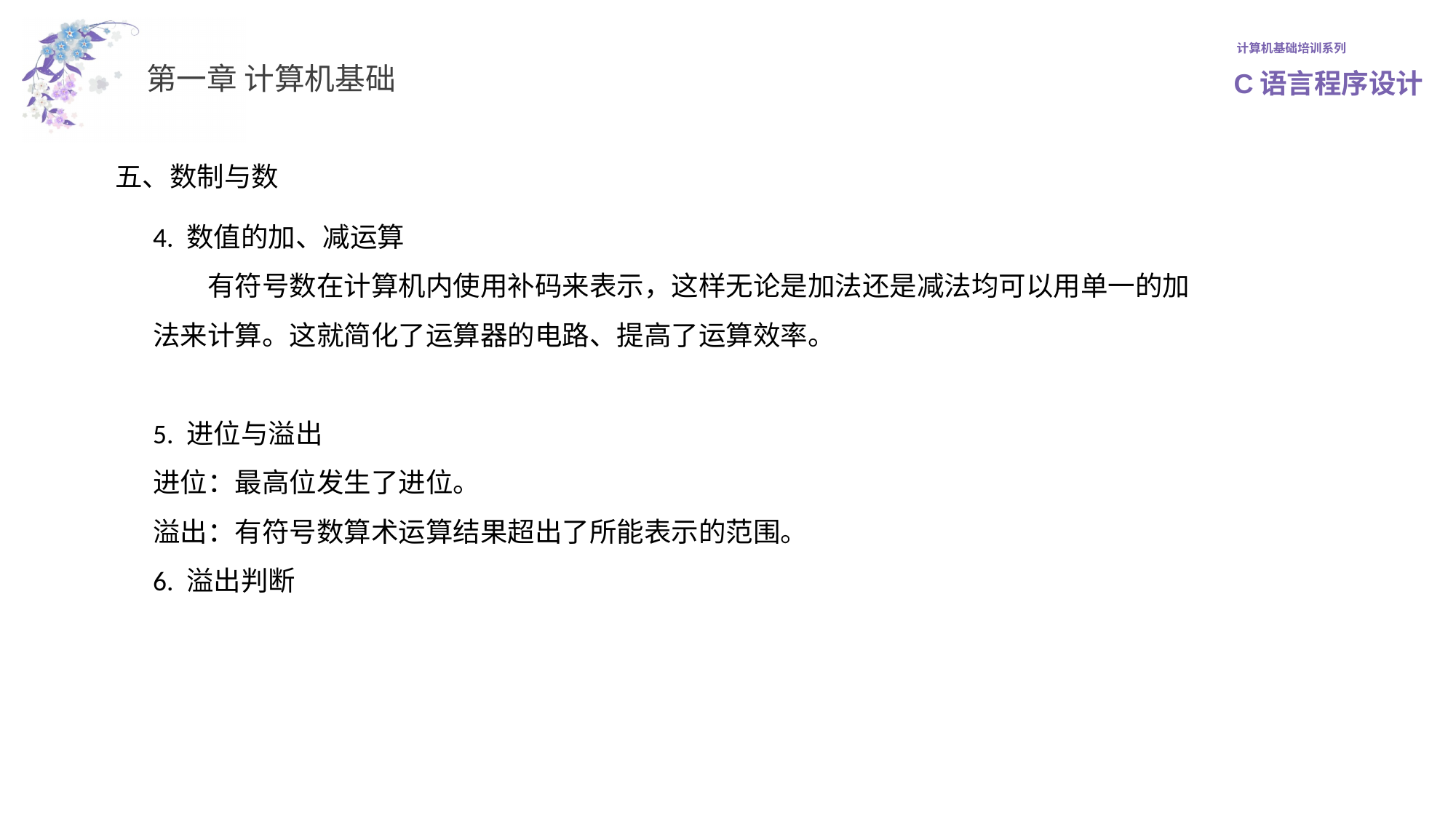

# 第一章 计算机基础
五、数制与数
4. 数值的加、减运算
有符号数在计算机内使用补码来表示，这样无论是加法还是减法均可以用单一的加法来计算。这就简化了运算器的电路、提高了运算效率。

5. 进位与溢出
进位：最高位发生了进位。
溢出：有符号数算术运算结果超出了所能表示的范围。
6. 溢出判断